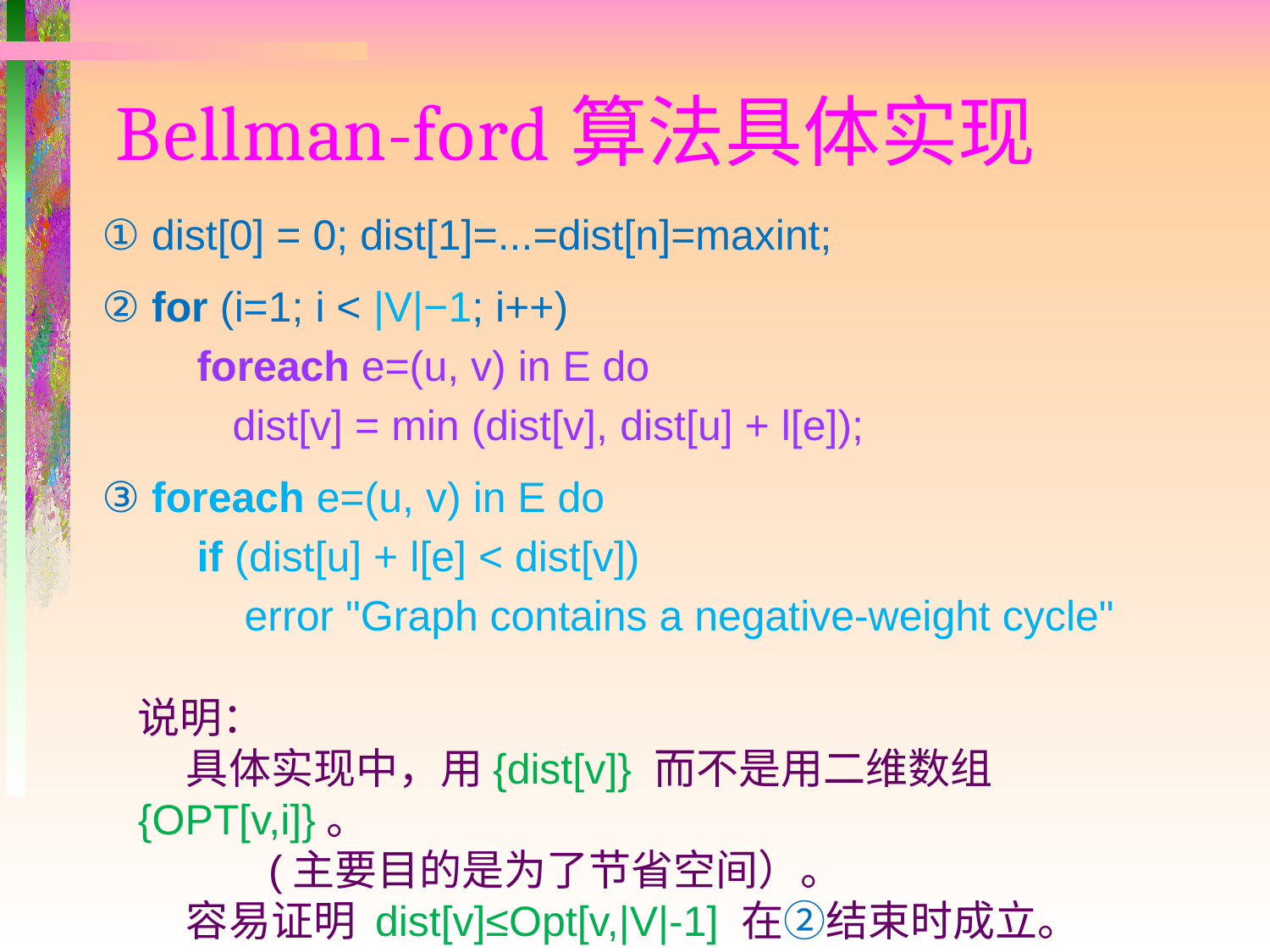

# Bellman-ford算法具体实现
① dist[0] = 0; dist[1]=...=dist[n]=maxint;
② for (i=1; i < |V|−1; i++)
        foreach e=(u, v) in E do
           dist[v] = min (dist[v], dist[u] + l[e]);
③ foreach e=(u, v) in E do
        if (dist[u] + l[e] < dist[v])
            error "Graph contains a negative-weight cycle"
说明：
    具体实现中，用{dist[v]} 而不是用二维数组{OPT[v,i]}。
           (主要目的是为了节省空间）。
    容易证明 dist[v]≤Opt[v,|V|-1] 在②结束时成立。